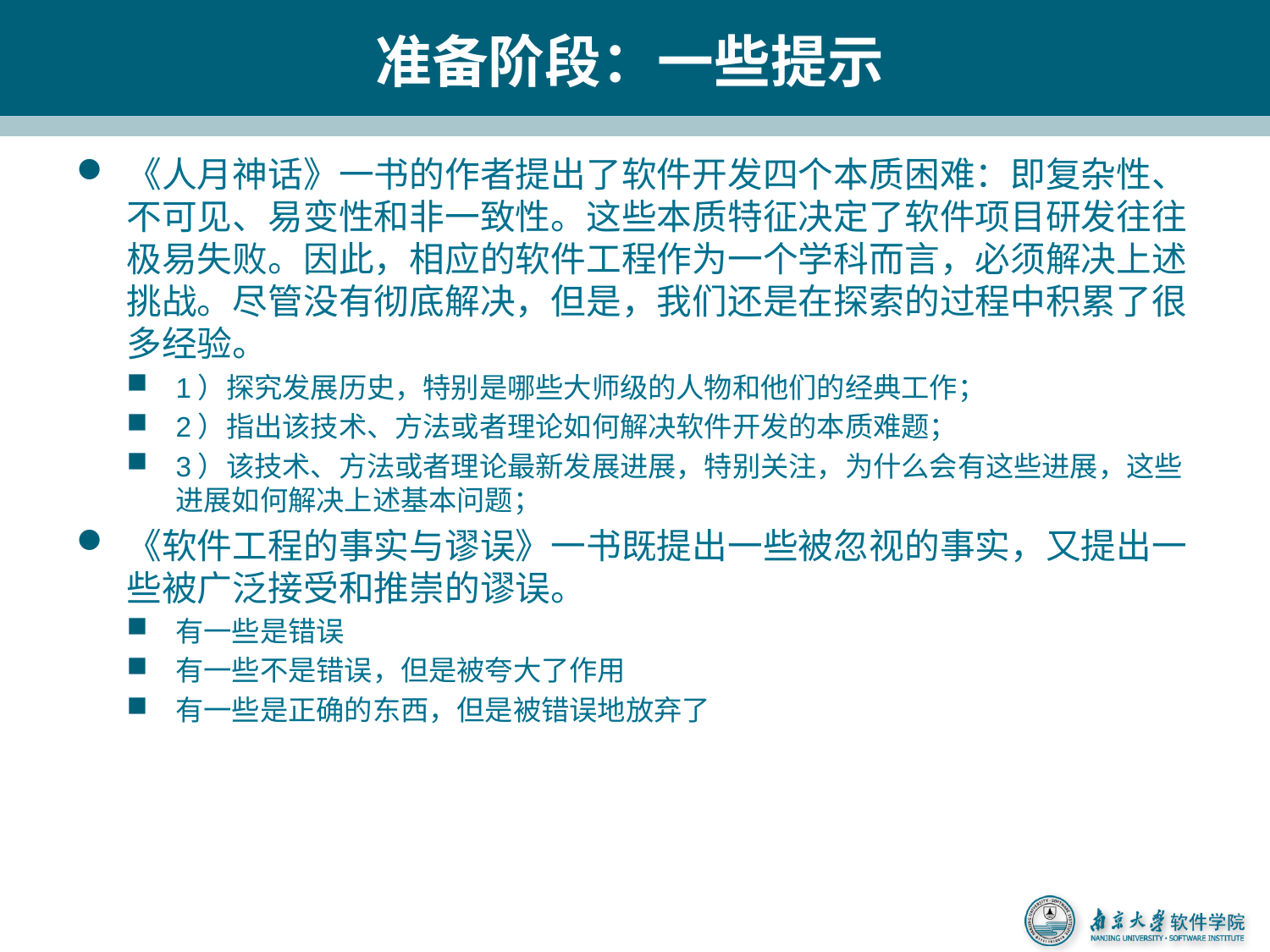

# 准备阶段：一些提示
《人月神话》一书的作者提出了软件开发四个本质困难：即复杂性、不可见、易变性和非一致性。这些本质特征决定了软件项目研发往往极易失败。因此，相应的软件工程作为一个学科而言，必须解决上述挑战。尽管没有彻底解决，但是，我们还是在探索的过程中积累了很多经验。
1）探究发展历史，特别是哪些大师级的人物和他们的经典工作；
2）指出该技术、方法或者理论如何解决软件开发的本质难题；
3）该技术、方法或者理论最新发展进展，特别关注，为什么会有这些进展，这些进展如何解决上述基本问题；
《软件工程的事实与谬误》一书既提出一些被忽视的事实，又提出一些被广泛接受和推崇的谬误。
有一些是错误
有一些不是错误，但是被夸大了作用
有一些是正确的东西，但是被错误地放弃了